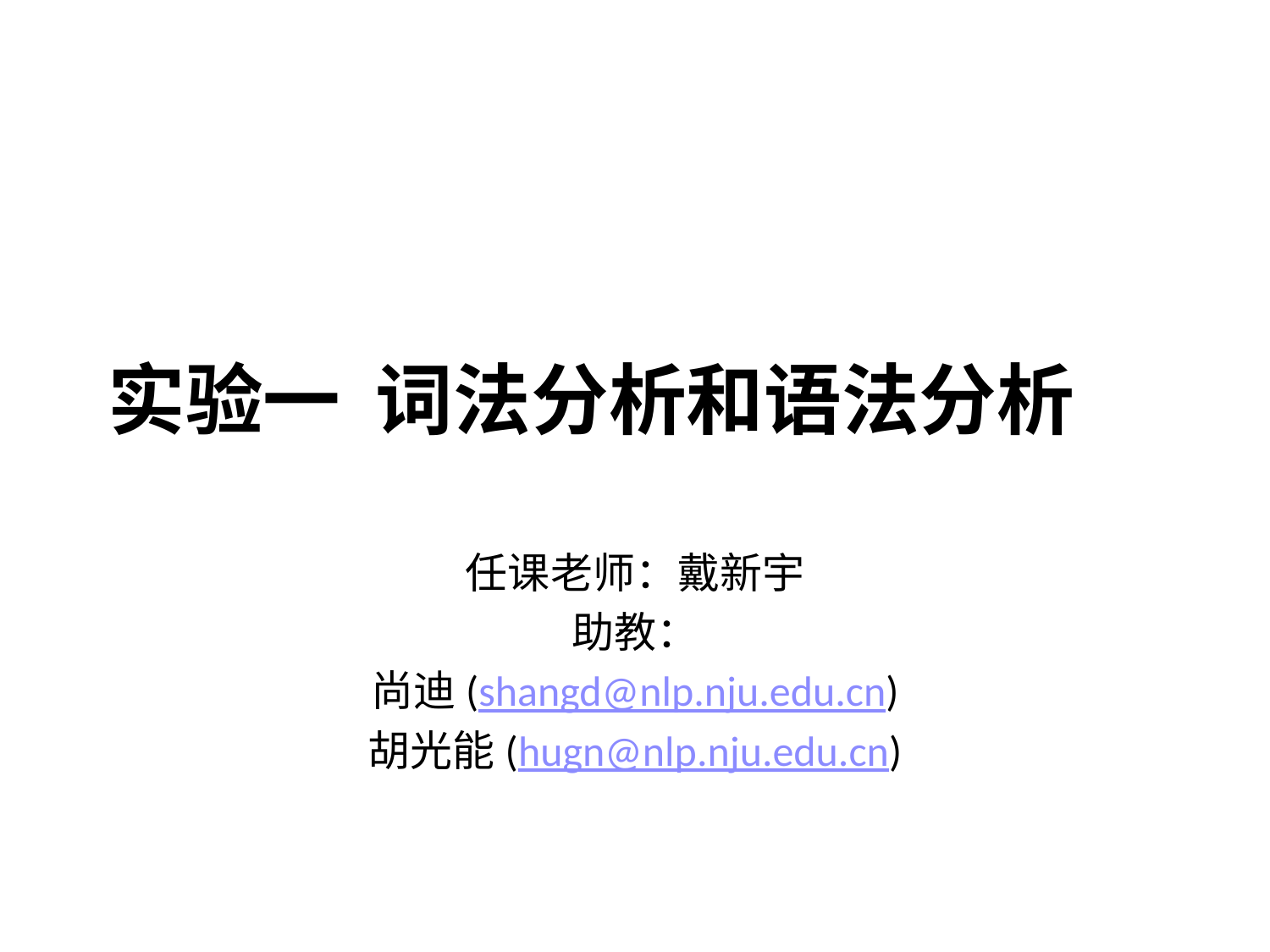

# 实验一  词法分析和语法分析
任课老师：戴新宇
助教：
尚迪(shangd@nlp.nju.edu.cn)
胡光能(hugn@nlp.nju.edu.cn)